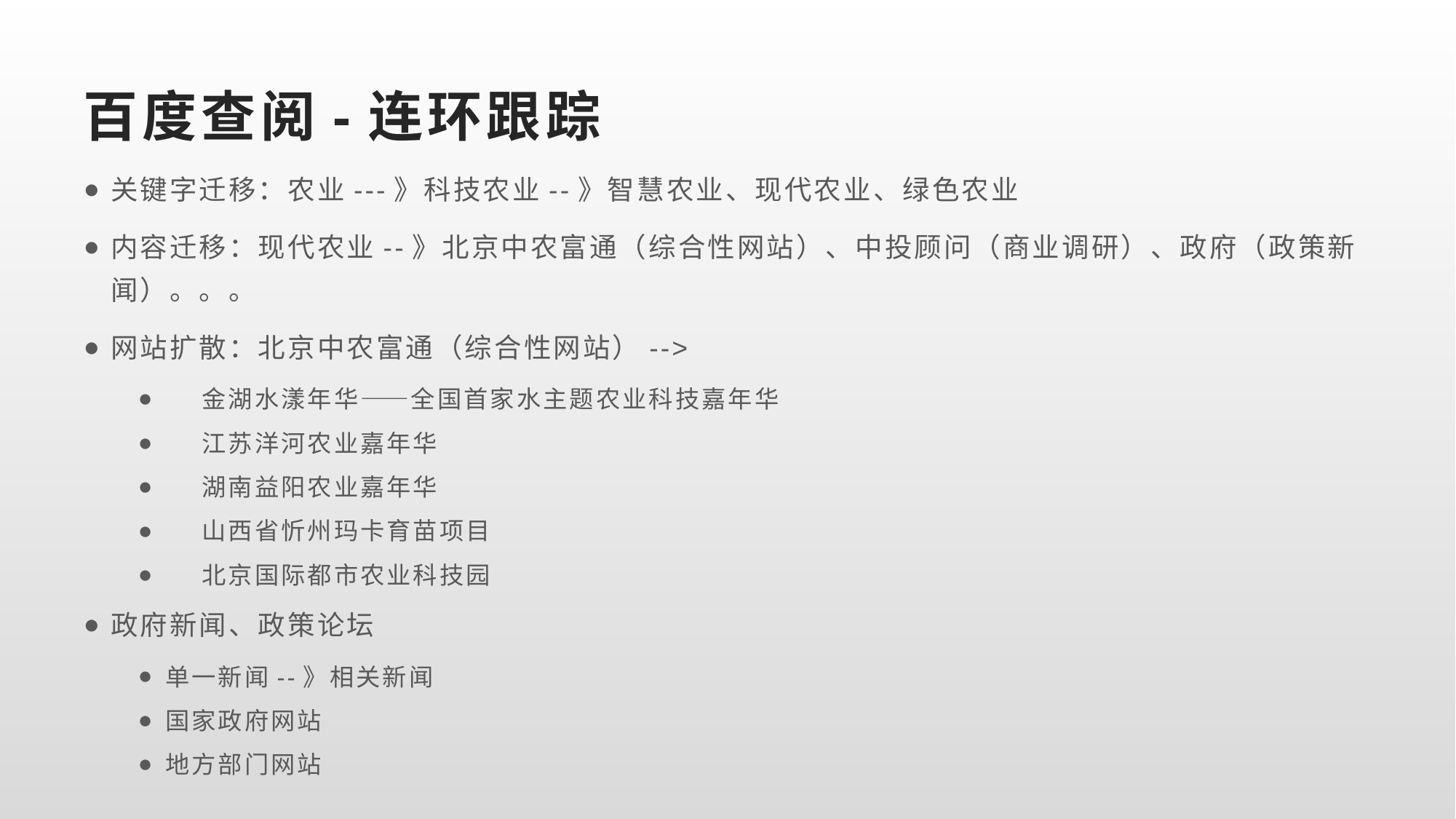

# 百度查阅-连环跟踪
关键字迁移：农业---》科技农业--》智慧农业、现代农业、绿色农业
内容迁移：现代农业--》北京中农富通（综合性网站）、中投顾问（商业调研）、政府（政策新闻）。。。
网站扩散：北京中农富通（综合性网站）-->
    金湖水漾年华——全国首家水主题农业科技嘉年华
    江苏洋河农业嘉年华
    湖南益阳农业嘉年华
    山西省忻州玛卡育苗项目
    北京国际都市农业科技园
政府新闻、政策论坛
单一新闻--》相关新闻
国家政府网站
地方部门网站